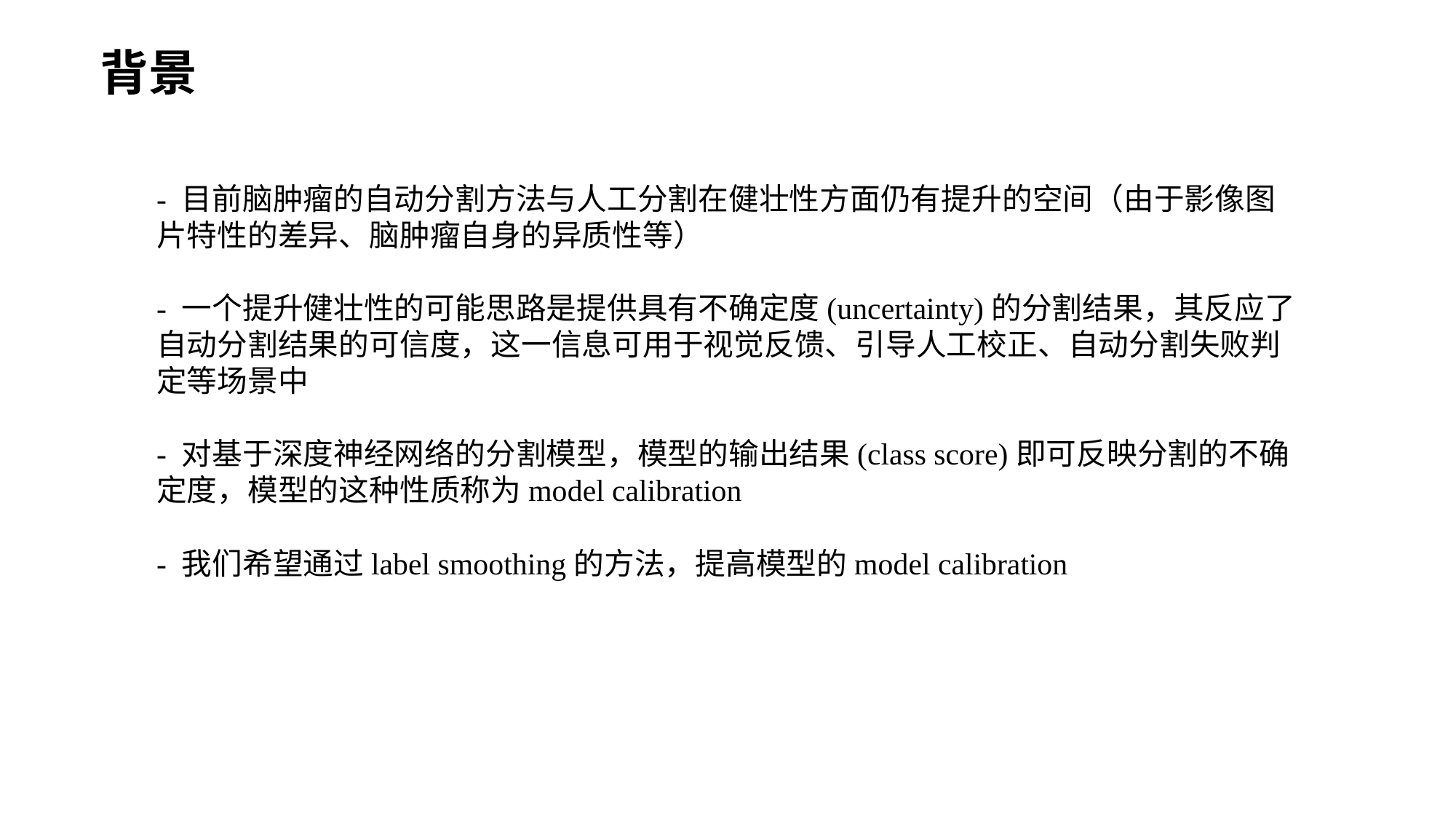

背景
- 目前脑肿瘤的自动分割方法与人工分割在健壮性方面仍有提升的空间（由于影像图片特性的差异、脑肿瘤自身的异质性等）

- 一个提升健壮性的可能思路是提供具有不确定度(uncertainty)的分割结果，其反应了自动分割结果的可信度，这一信息可用于视觉反馈、引导人工校正、自动分割失败判定等场景中

- 对基于深度神经网络的分割模型，模型的输出结果(class score)即可反映分割的不确定度，模型的这种性质称为model calibration

- 我们希望通过label smoothing的方法，提高模型的model calibration